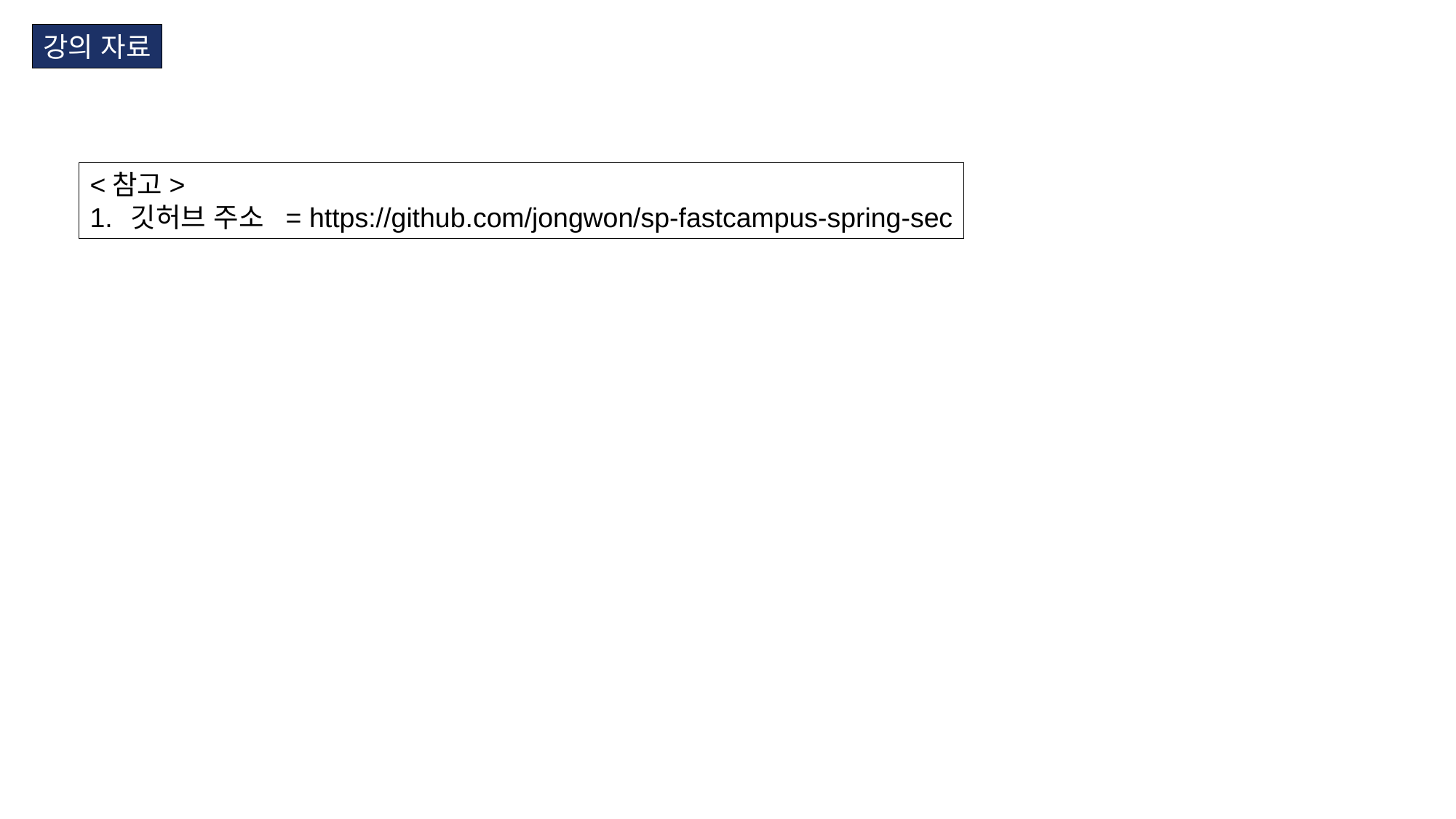

강의 자료
<참고>
깃허브 주소  = https://github.com/jongwon/sp-fastcampus-spring-sec